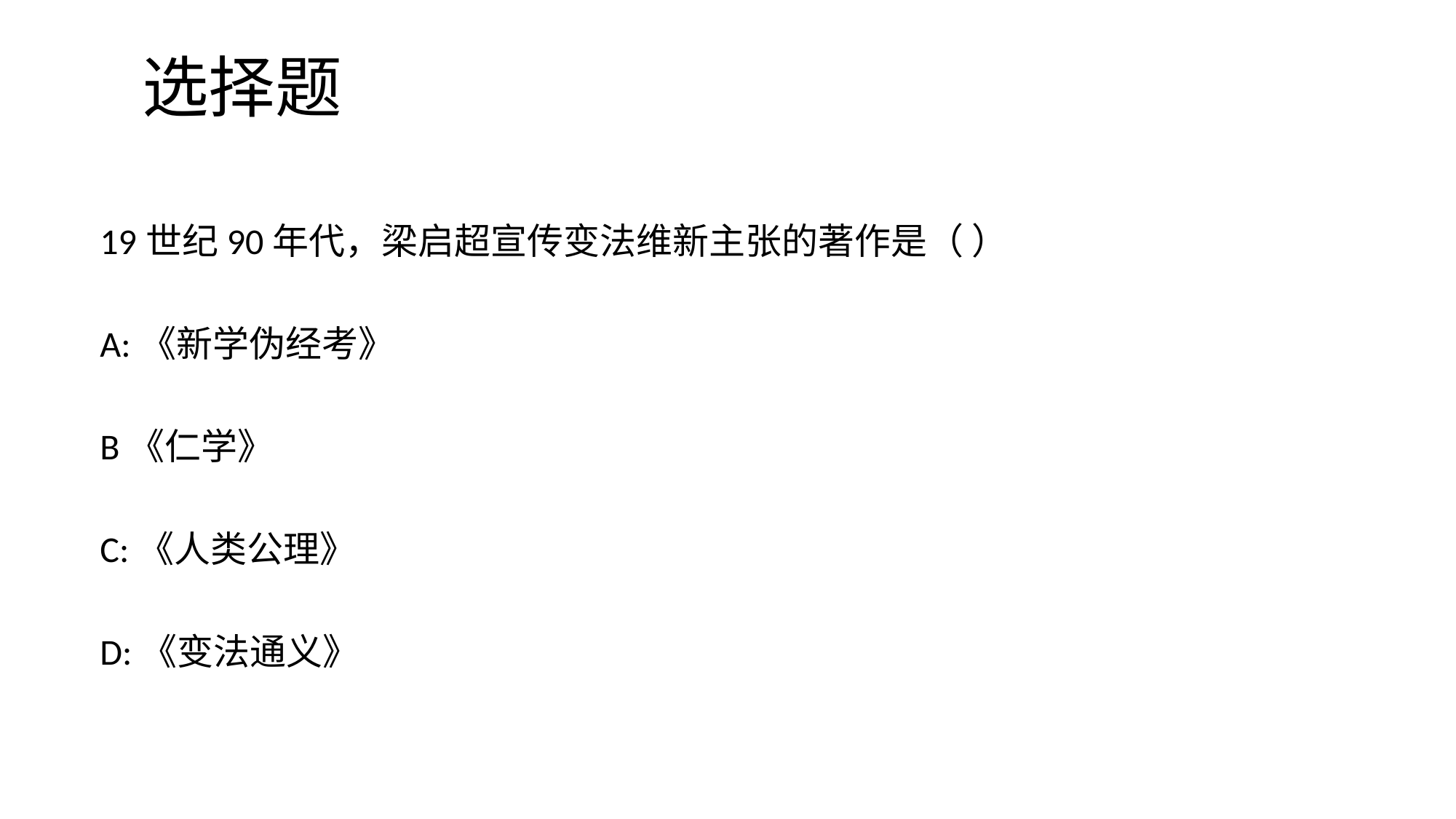

# 选择题
19世纪90年代，梁启超宣传变法维新主张的著作是（ ）
A:《新学伪经考》
B《仁学》
C:《人类公理》
D:《变法通义》